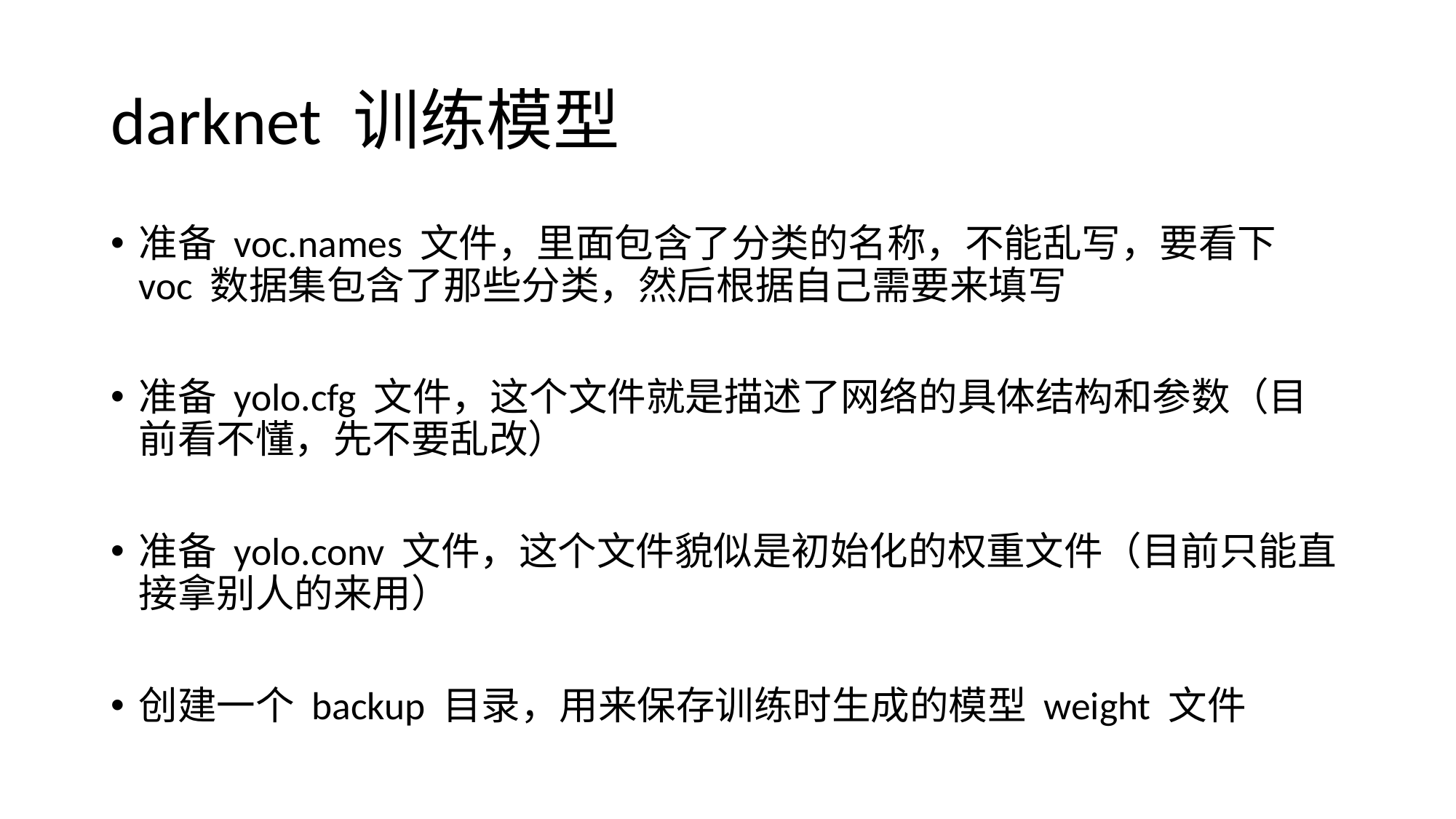

# darknet 训练模型
准备 voc.names 文件，里面包含了分类的名称，不能乱写，要看下 voc 数据集包含了那些分类，然后根据自己需要来填写

准备 yolo.cfg 文件，这个文件就是描述了网络的具体结构和参数（目前看不懂，先不要乱改）

准备 yolo.conv 文件，这个文件貌似是初始化的权重文件（目前只能直接拿别人的来用）

创建一个 backup 目录，用来保存训练时生成的模型 weight 文件